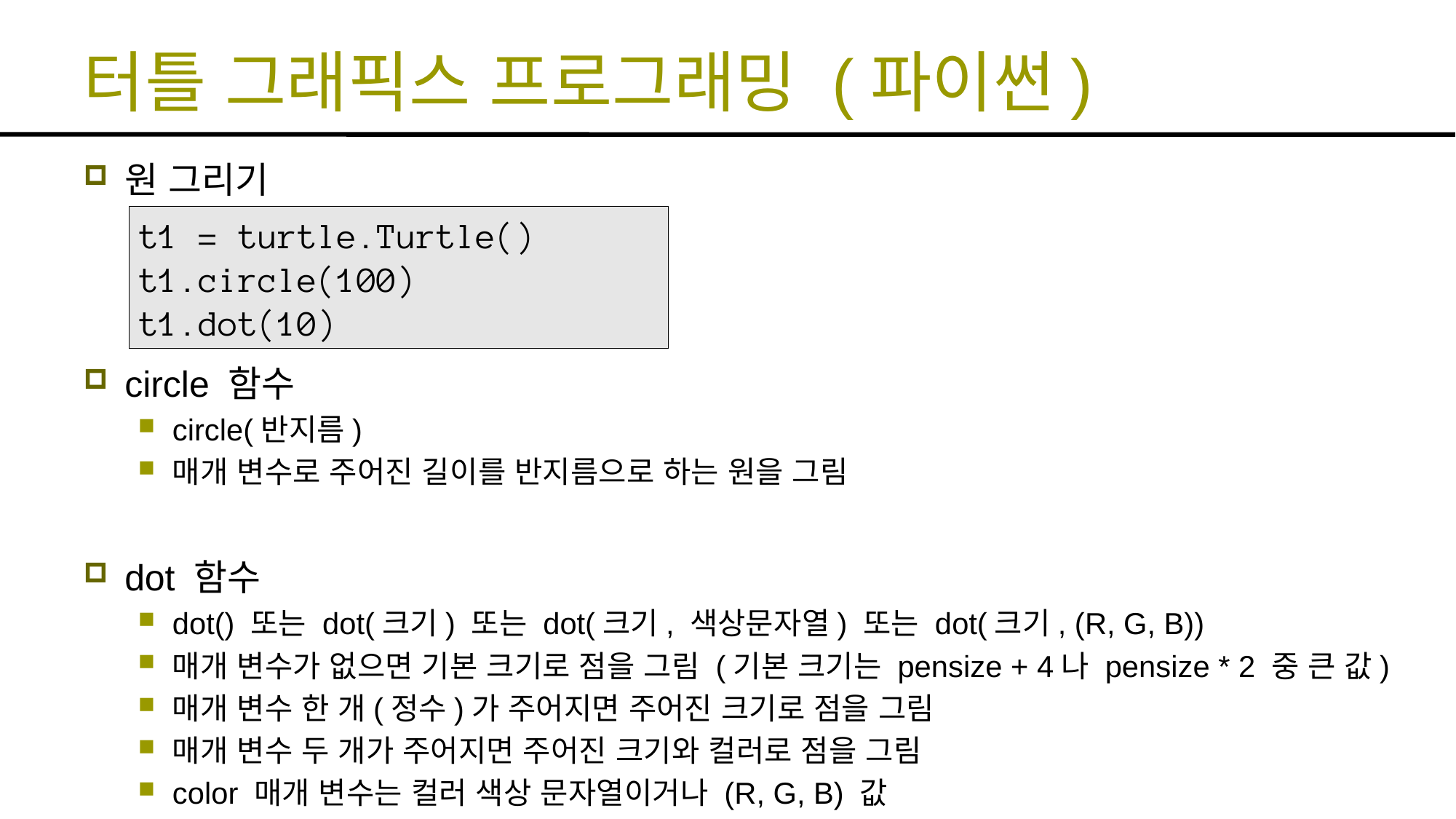

# 터틀 그래픽스 프로그래밍 (파이썬)
원 그리기

circle 함수
circle(반지름)
매개 변수로 주어진 길이를 반지름으로 하는 원을 그림

dot 함수
dot() 또는 dot(크기) 또는 dot(크기, 색상문자열) 또는 dot(크기, (R, G, B))
매개 변수가 없으면 기본 크기로 점을 그림 (기본 크기는 pensize + 4나 pensize * 2 중 큰 값)
매개 변수 한 개(정수)가 주어지면 주어진 크기로 점을 그림
매개 변수 두 개가 주어지면 주어진 크기와 컬러로 점을 그림
color 매개 변수는 컬러 색상 문자열이거나 (R, G, B) 값
t1 = turtle.Turtle()
t1.circle(100)
t1.dot(10)